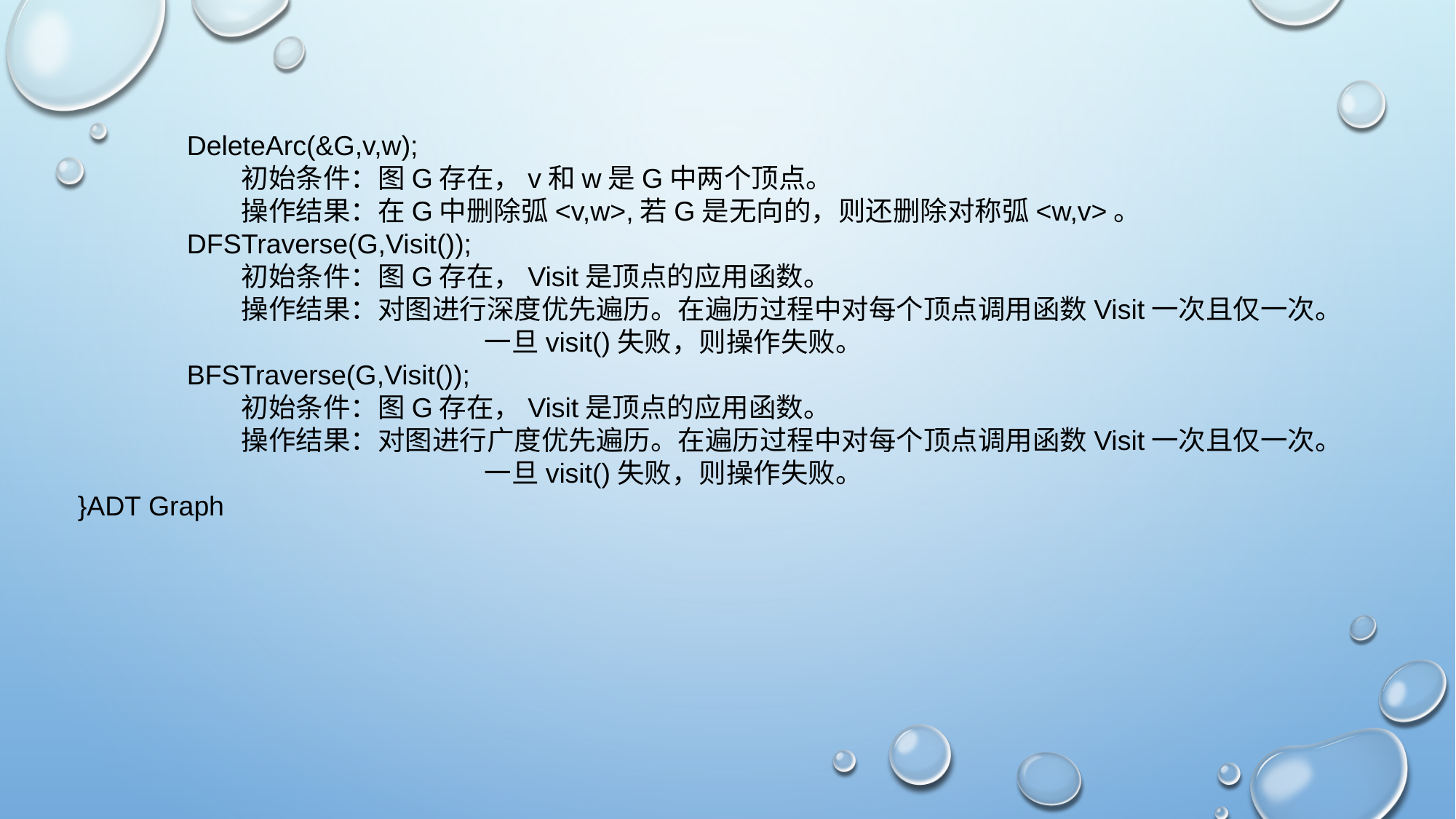

DeleteArc(&G,v,w);
初始条件：图G存在，v和w是G中两个顶点。
操作结果：在G中删除弧<v,w>,若G是无向的，则还删除对称弧<w,v>。
DFSTraverse(G,Visit());
初始条件：图G存在，Visit是顶点的应用函数。
操作结果：对图进行深度优先遍历。在遍历过程中对每个顶点调用函数Visit一次且仅一次。		    一旦visit()失败，则操作失败。
BFSTraverse(G,Visit());
初始条件：图G存在，Visit是顶点的应用函数。
操作结果：对图进行广度优先遍历。在遍历过程中对每个顶点调用函数Visit一次且仅一次。		    一旦visit()失败，则操作失败。
}ADT Graph